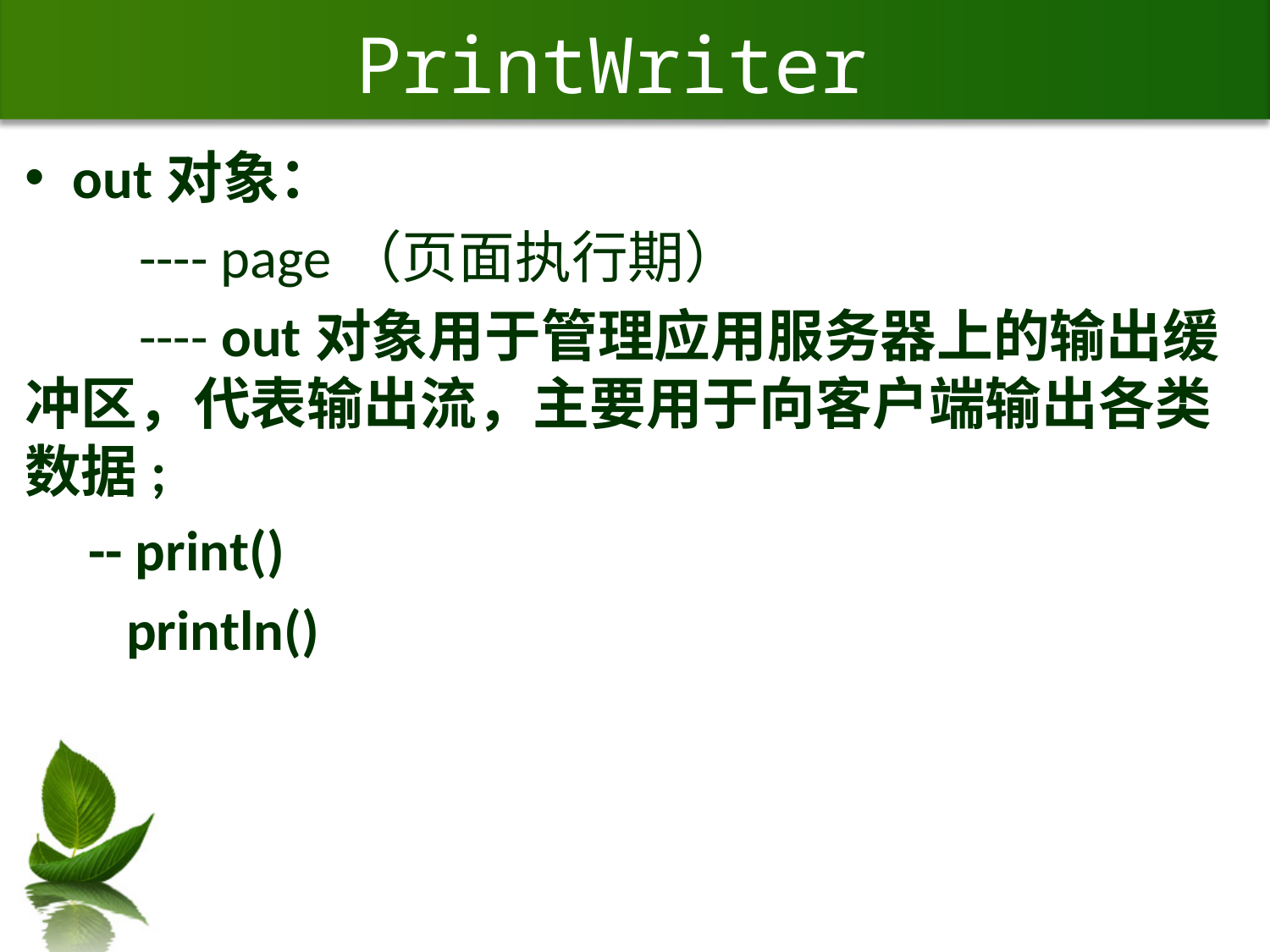

# PrintWriter
out对象：
         ---- page（页面执行期）
         ---- out对象用于管理应用服务器上的输出缓  冲区，代表输出流，主要用于向客户端输出各类数据;
     -- print()
        println()